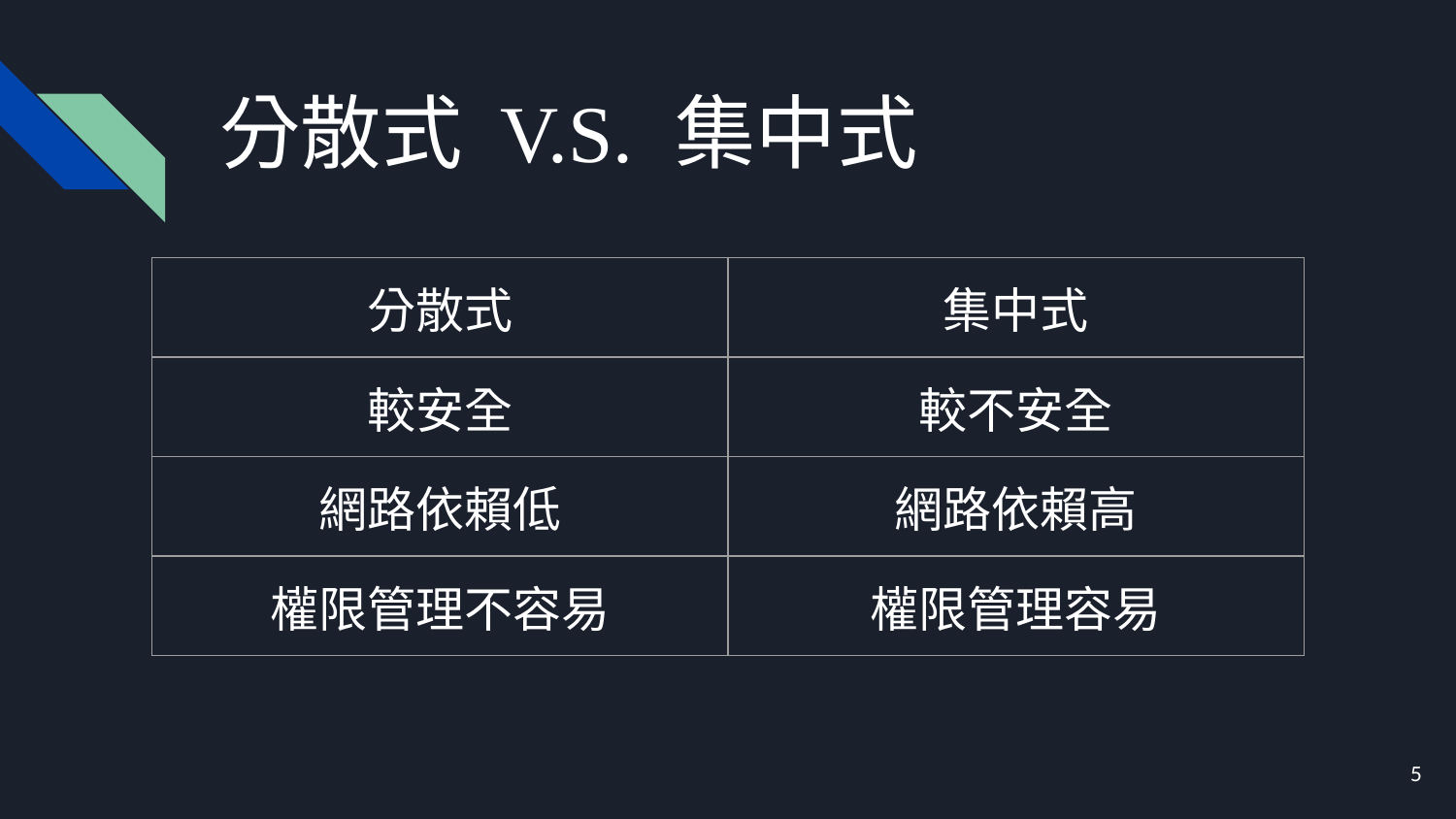

# 分散式 V.S. 集中式
| 分散式 | 集中式 |
| --- | --- |
| 較安全 | 較不安全 |
| 網路依賴低 | 網路依賴高 |
| 權限管理不容易 | 權限管理容易 |
5